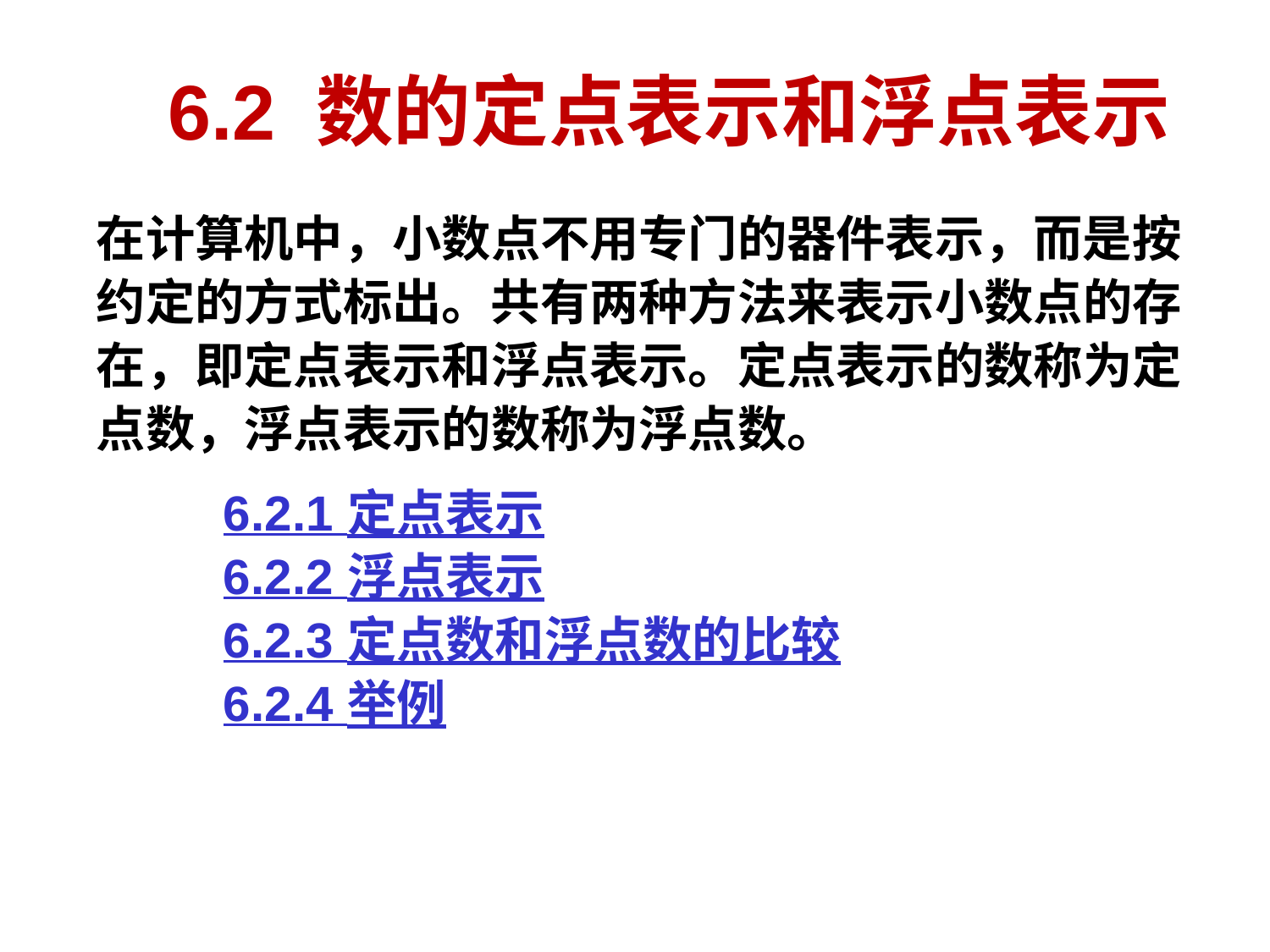

# 6.2 数的定点表示和浮点表示
在计算机中，小数点不用专门的器件表示，而是按约定的方式标出。共有两种方法来表示小数点的存在，即定点表示和浮点表示。定点表示的数称为定点数，浮点表示的数称为浮点数。
6.2.1 定点表示
6.2.2 浮点表示
6.2.3 定点数和浮点数的比较
6.2.4 举例